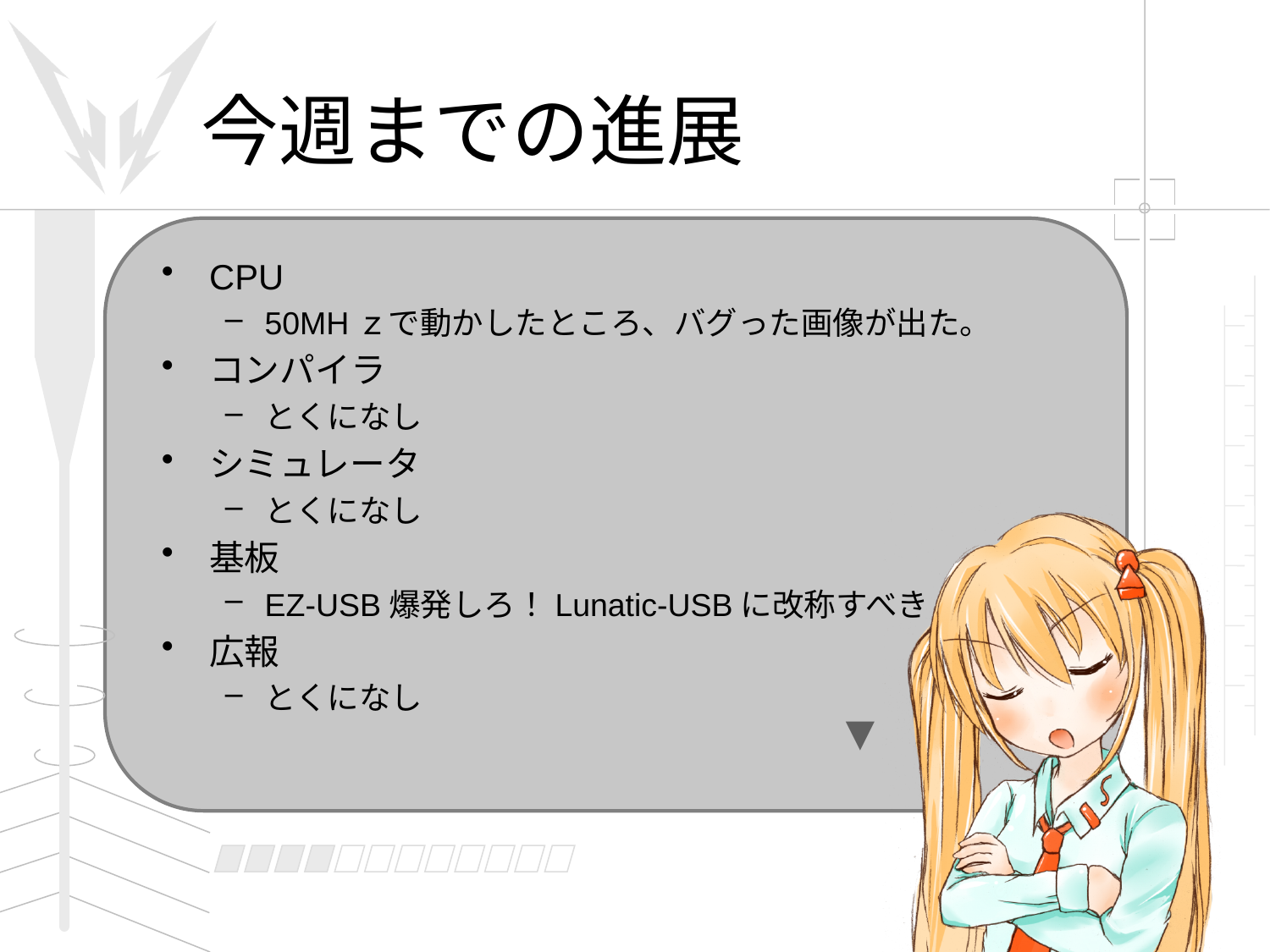

# 今週までの進展
CPU
50MHｚで動かしたところ、バグった画像が出た。
コンパイラ
とくになし
シミュレータ
とくになし
基板
EZ-USB爆発しろ！Lunatic-USBに改称すべき
広報
とくになし